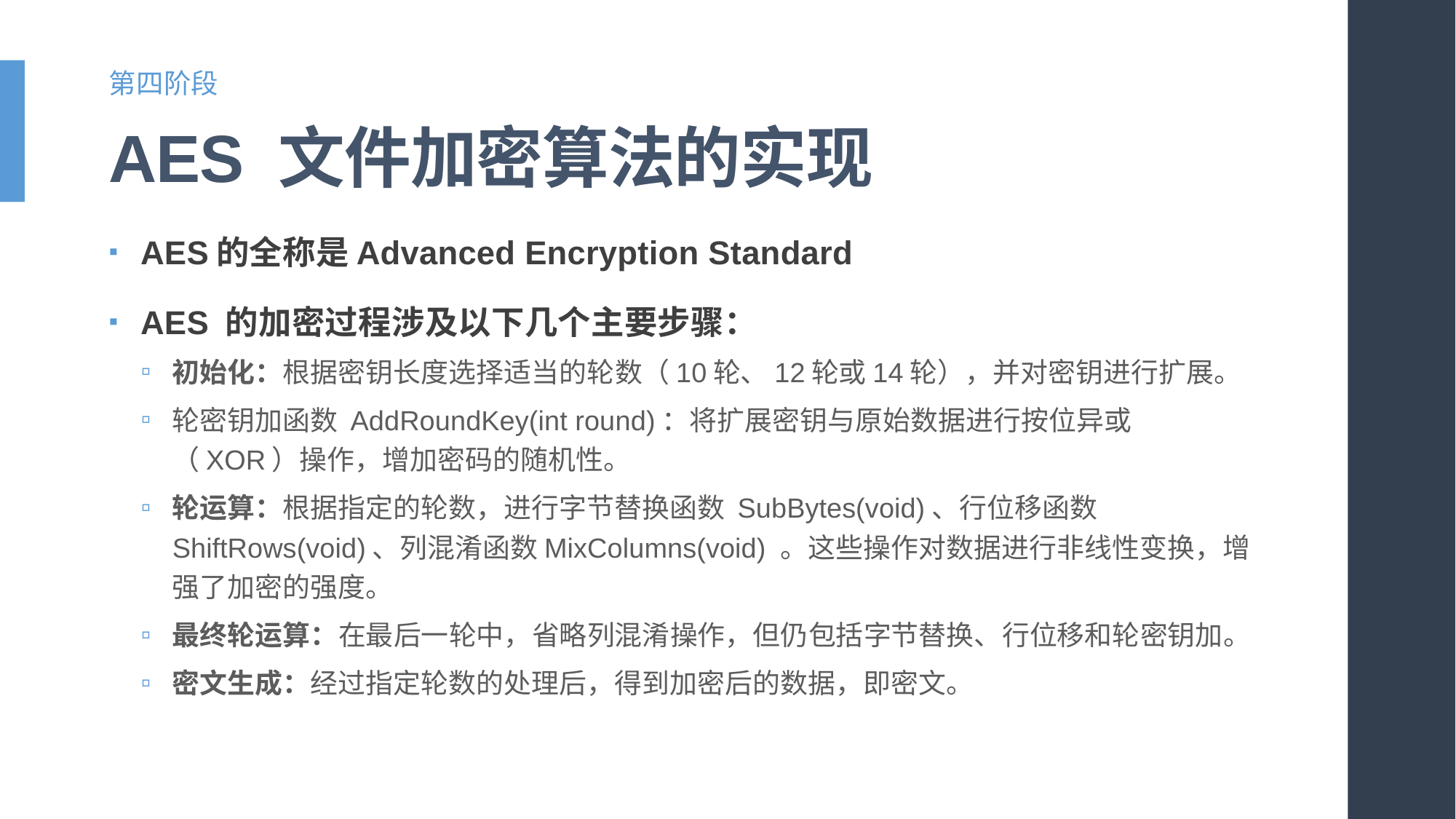

第四阶段
# AES 文件加密算法的实现
AES的全称是Advanced Encryption Standard
AES 的加密过程涉及以下几个主要步骤：
初始化：根据密钥长度选择适当的轮数（10轮、12轮或14轮），并对密钥进行扩展。
轮密钥加函数 AddRoundKey(int round)：将扩展密钥与原始数据进行按位异或（XOR）操作，增加密码的随机性。
轮运算：根据指定的轮数，进行字节替换函数 SubBytes(void)、行位移函数 ShiftRows(void)、列混淆函数MixColumns(void) 。这些操作对数据进行非线性变换，增强了加密的强度。
最终轮运算：在最后一轮中，省略列混淆操作，但仍包括字节替换、行位移和轮密钥加。
密文生成：经过指定轮数的处理后，得到加密后的数据，即密文。